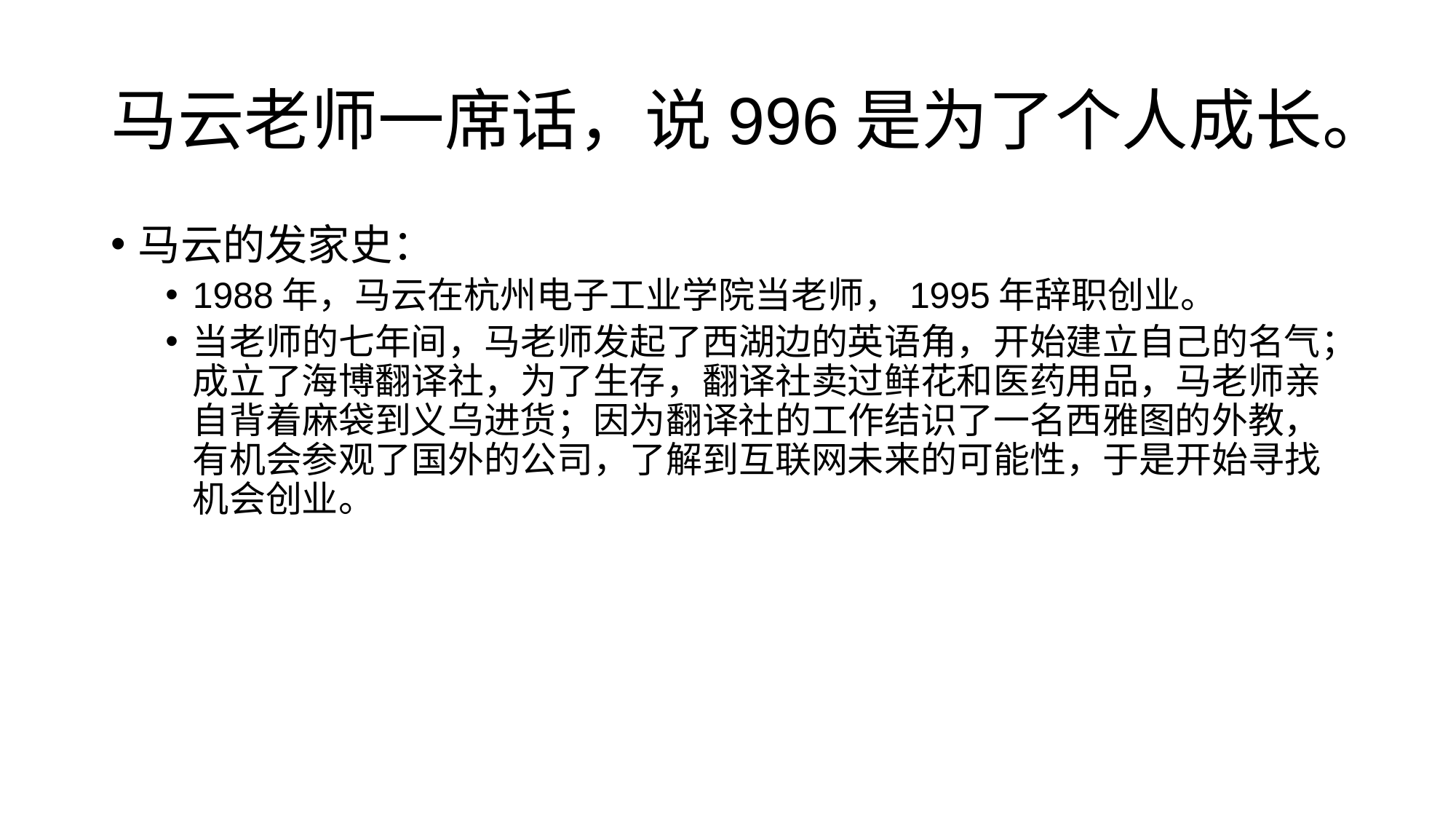

# 马云老师一席话，说996是为了个人成长。
马云的发家史：
1988年，马云在杭州电子工业学院当老师，1995年辞职创业。
当老师的七年间，马老师发起了西湖边的英语角，开始建立自己的名气；成立了海博翻译社，为了生存，翻译社卖过鲜花和医药用品，马老师亲自背着麻袋到义乌进货；因为翻译社的工作结识了一名西雅图的外教，有机会参观了国外的公司，了解到互联网未来的可能性，于是开始寻找机会创业。